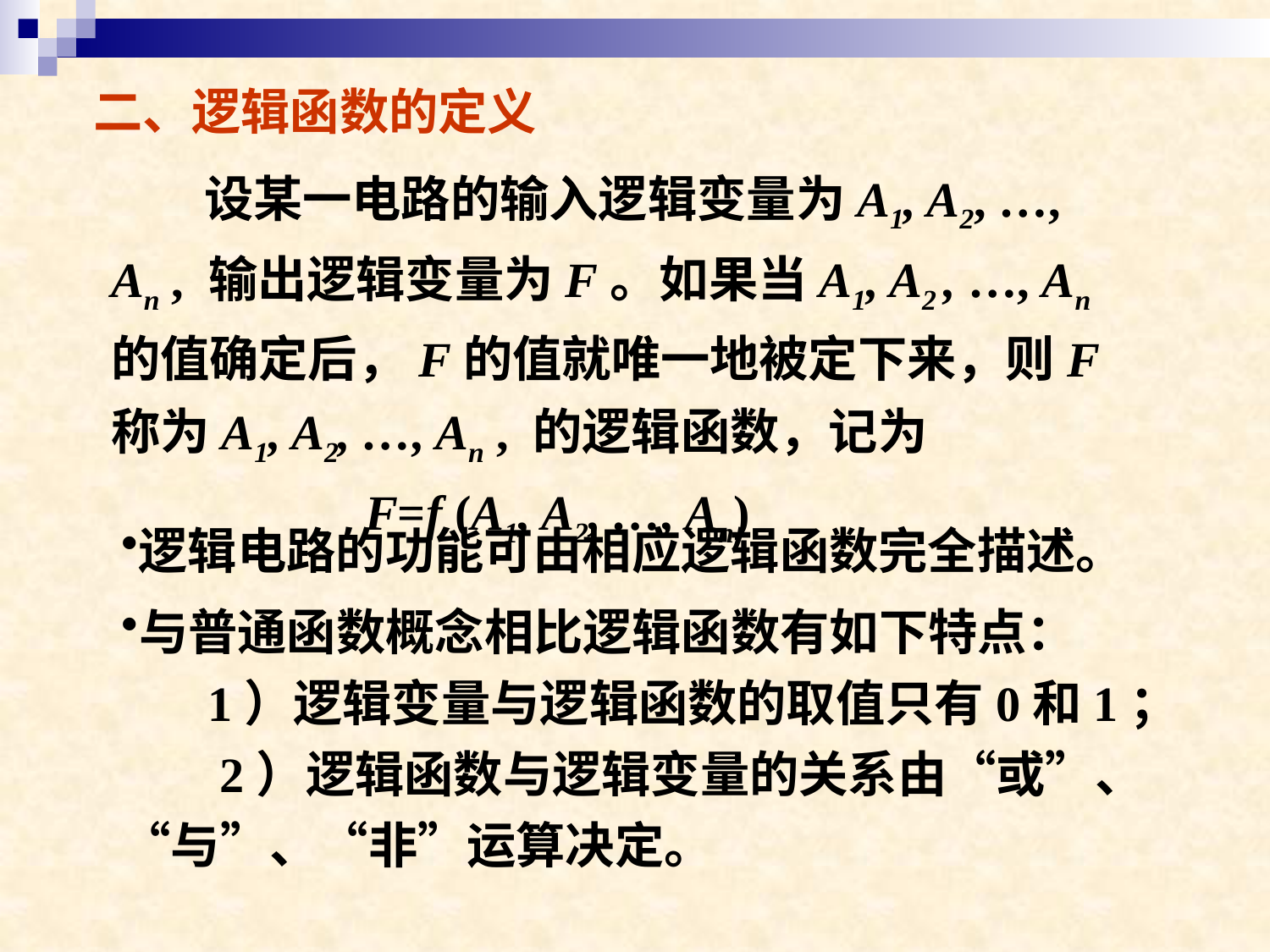

二、逻辑函数的定义
设某一电路的输入逻辑变量为A1, A2, …, An , 输出逻辑变量为F。如果当A1, A2 , …, An 的值确定后，F的值就唯一地被定下来，则F称为A1, A2, …, An , 的逻辑函数，记为
		F=f (A1, A2, …, An)
逻辑电路的功能可由相应逻辑函数完全描述。
与普通函数概念相比逻辑函数有如下特点：
       1）逻辑变量与逻辑函数的取值只有0和1；
        2）逻辑函数与逻辑变量的关系由“或”、“与”、“非”运算决定。